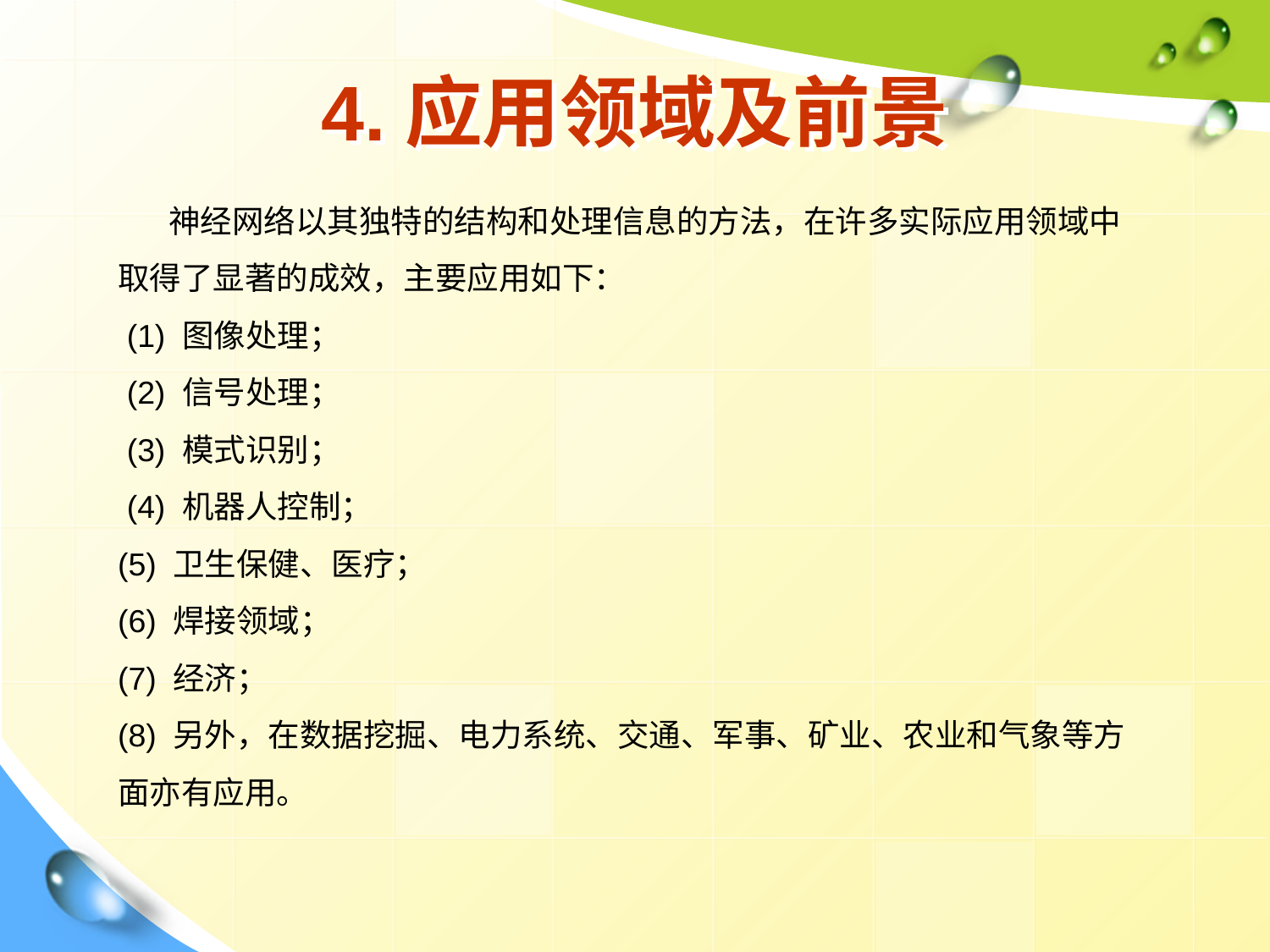

# 4.应用领域及前景

      神经网络以其独特的结构和处理信息的方法，在许多实际应用领域中取得了显著的成效，主要应用如下：
 (1) 图像处理；
 (2) 信号处理；
 (3) 模式识别；
 (4) 机器人控制；
(5) 卫生保健、医疗；
(6) 焊接领域；
(7) 经济；
(8) 另外，在数据挖掘、电力系统、交通、军事、矿业、农业和气象等方面亦有应用。